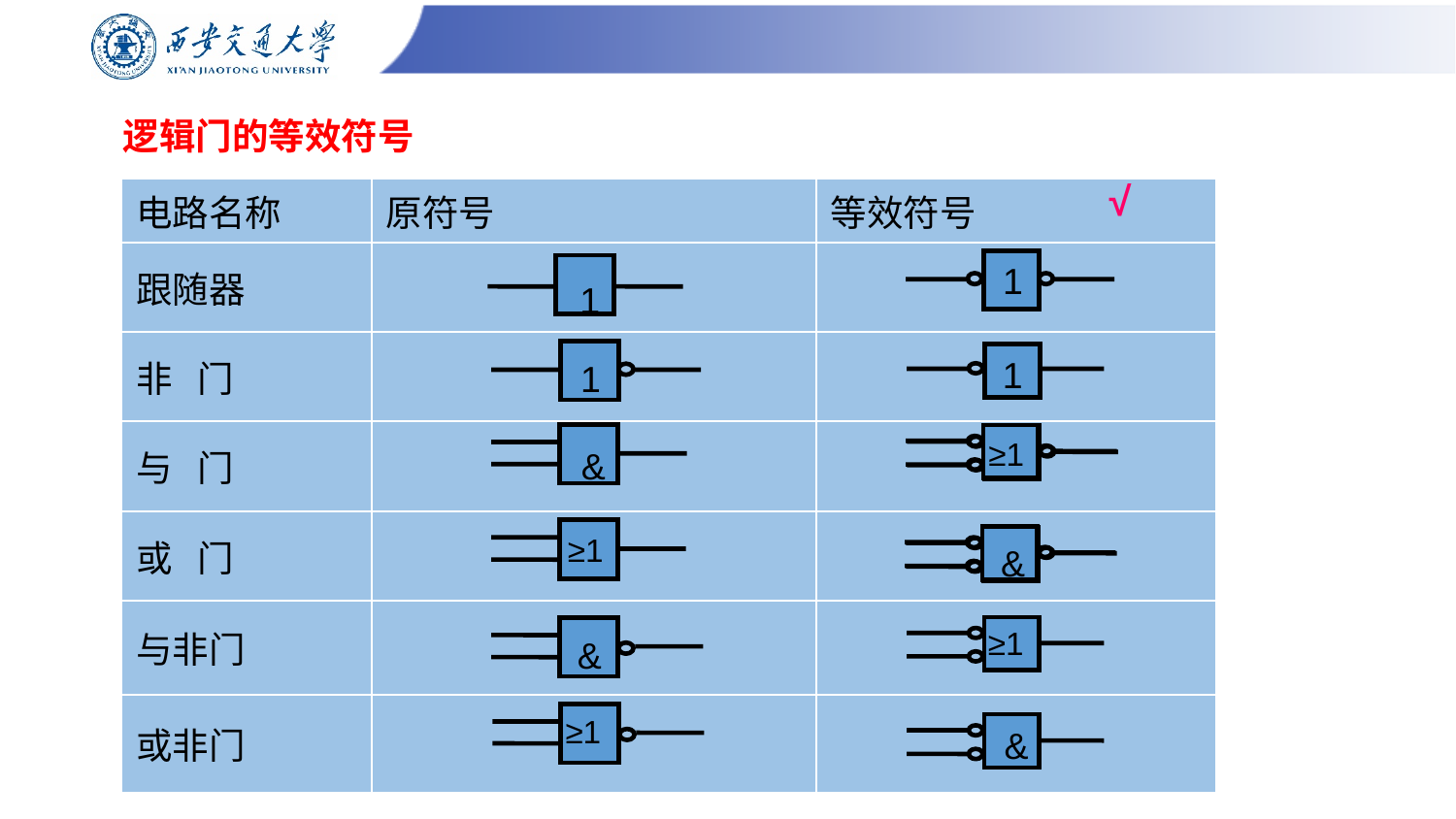

# 逻辑门的等效符号
√
| 电路名称 | 原符号 | 等效符号 |
| --- | --- | --- |
| 跟随器 |  |  |
| 非 门 |  |  |
| 与 门 |  |  |
| 或 门 |  |  |
| 与非门 |  |  |
| 或非门 |  |  |

1

1

1

1

&

≥1

≥

≥1

&

&

≥1

&

≥1

&